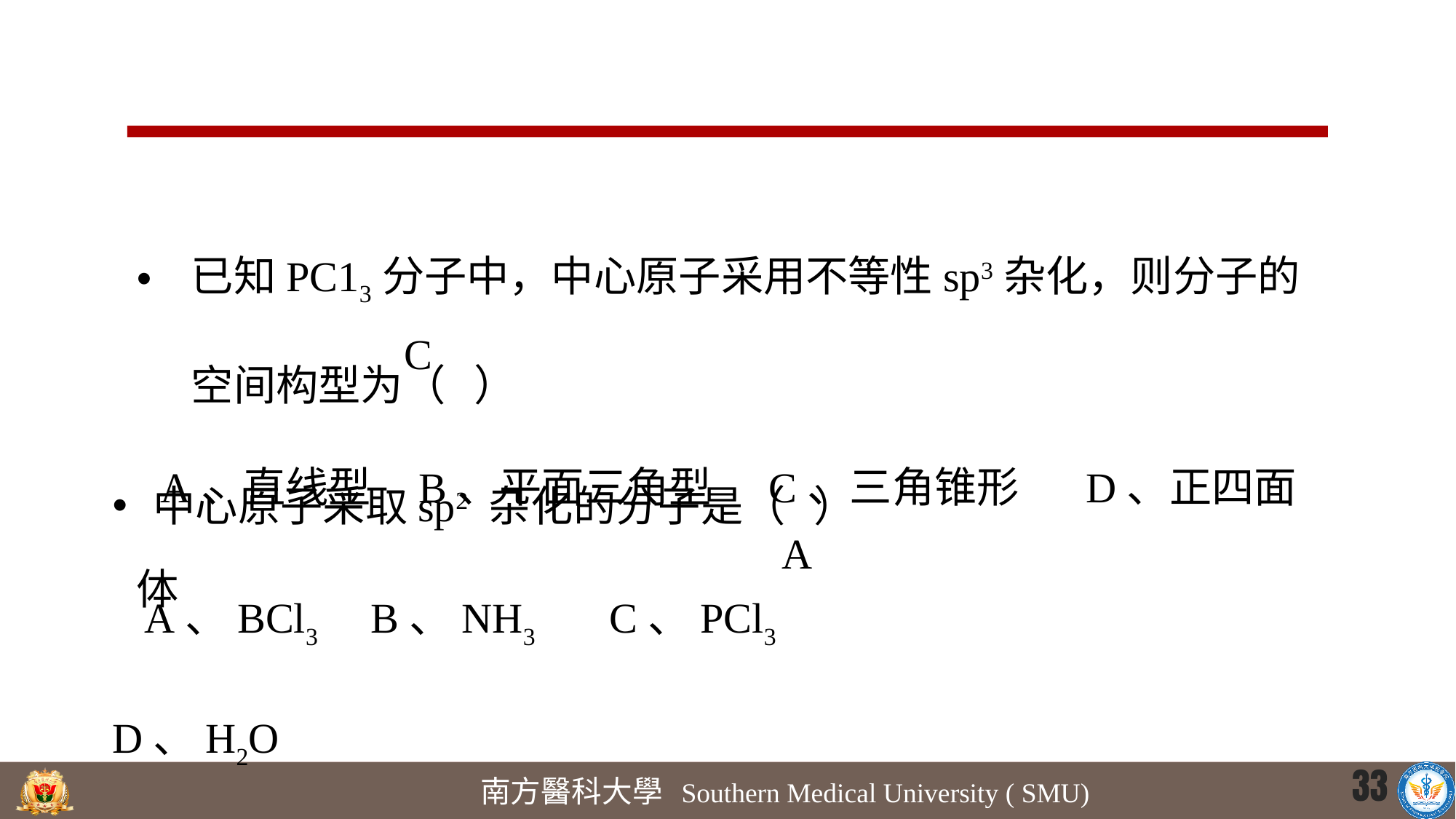

已知PC13分子中，中心原子采用不等性sp3杂化，则分子的空间构型为（   ）
A、直线型    B、平面三角型     C、三角锥形      D、正四面体
C
中心原子采取sp2 杂化的分子是（   ）
A、BCl3     B、NH3       C、PCl3      D、H2O
A

33